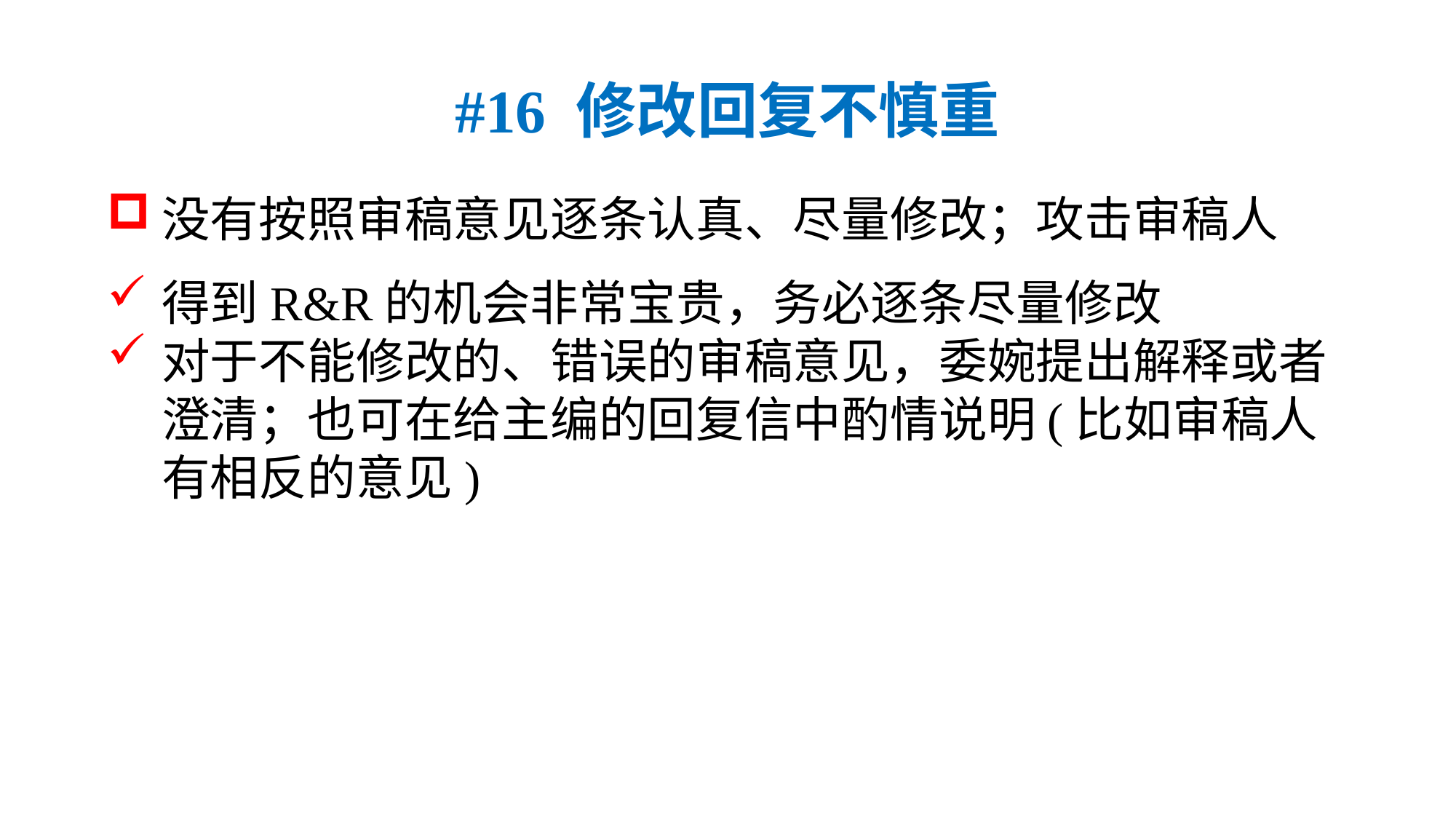

#16 修改回复不慎重

没有按照审稿意见逐条认真、尽量修改；攻击审稿人

得到R&R的机会非常宝贵，务必逐条尽量修改
对于不能修改的、错误的审稿意见，委婉提出解释或者澄清；也可在给主编的回复信中酌情说明(比如审稿人有相反的意见)